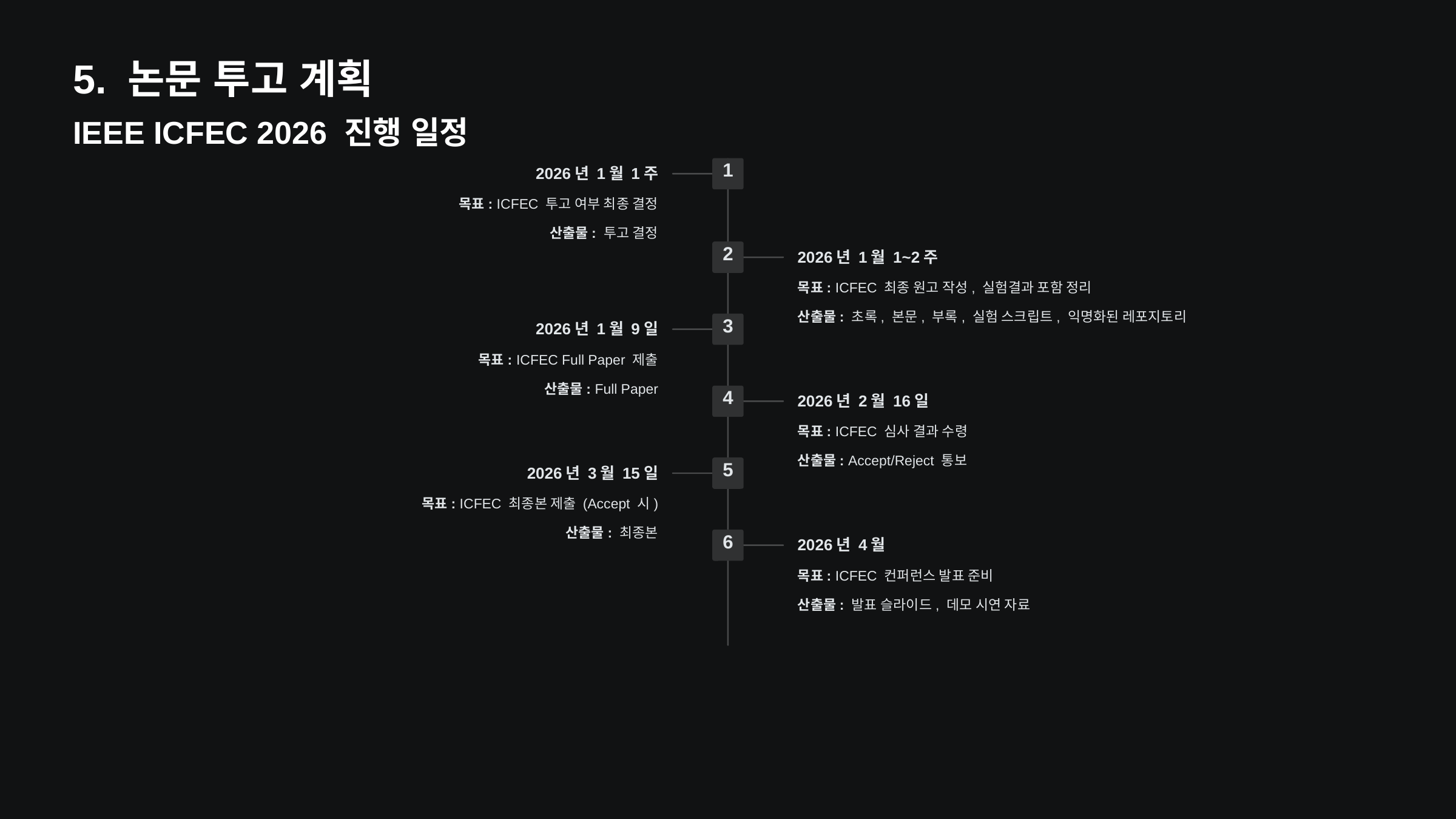

5. 논문 투고 계획
IEEE ICFEC 2026 진행 일정

1
2026년 1월 1주

목표: ICFEC 투고 여부 최종 결정
산출물: 투고 결정

2
2026년 1월 1~2주

목표: ICFEC 최종 원고 작성, 실험결과 포함 정리
산출물: 초록, 본문, 부록, 실험 스크립트, 익명화된 레포지토리

3
2026년 1월 9일

목표: ICFEC Full Paper 제출
산출물: Full Paper

4
2026년 2월 16일

목표: ICFEC 심사 결과 수령
산출물: Accept/Reject 통보

5
2026년 3월 15일

목표: ICFEC 최종본 제출 (Accept 시)
산출물: 최종본

6
2026년 4월

목표: ICFEC 컨퍼런스 발표 준비
산출물: 발표 슬라이드, 데모 시연 자료